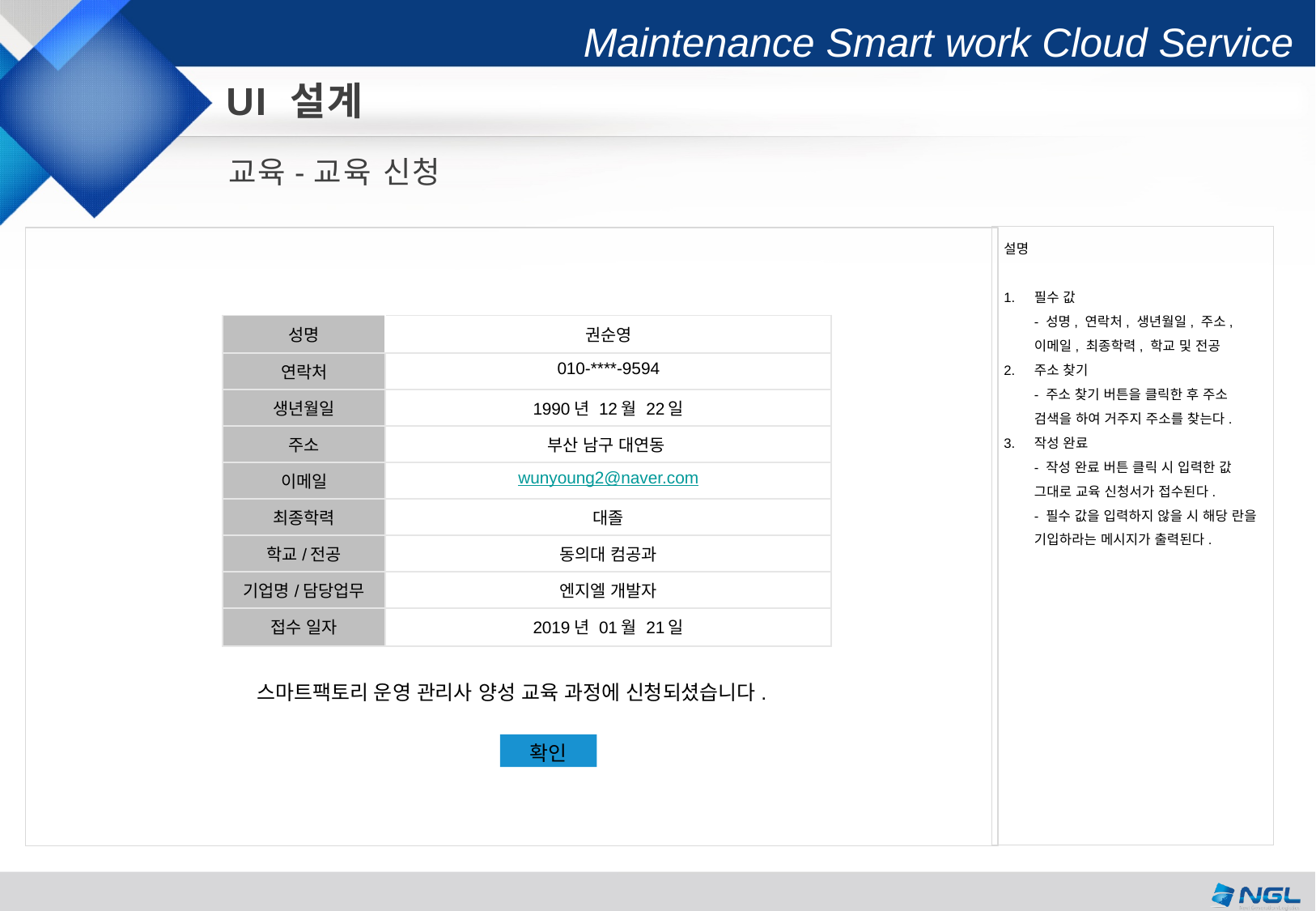

UI 설계
교육-교육 신청
설명

필수 값
- 성명, 연락처, 생년월일, 주소, 이메일, 최종학력, 학교 및 전공
주소 찾기
- 주소 찾기 버튼을 클릭한 후 주소 검색을 하여 거주지 주소를 찾는다.
작성 완료
- 작성 완료 버튼 클릭 시 입력한 값 그대로 교육 신청서가 접수된다.           - 필수 값을 입력하지 않을 시 해당 란을 기입하라는 메시지가 출력된다.

| 성명 | 권순영 |
| --- | --- |
| 연락처 | 010-\*\*\*\*-9594 |
| 생년월일 | 1990년 12월 22일 |
| 주소 | 부산 남구 대연동 |
| 이메일 | wunyoung2@naver.com |
| 최종학력 | 대졸 |
| 학교/전공 | 동의대 컴공과 |
| 기업명/담당업무 | 엔지엘 개발자 |
| 접수 일자 | 2019년 01월 21일 |
스마트팩토리 운영 관리사 양성 교육 과정에 신청되셨습니다.
확인